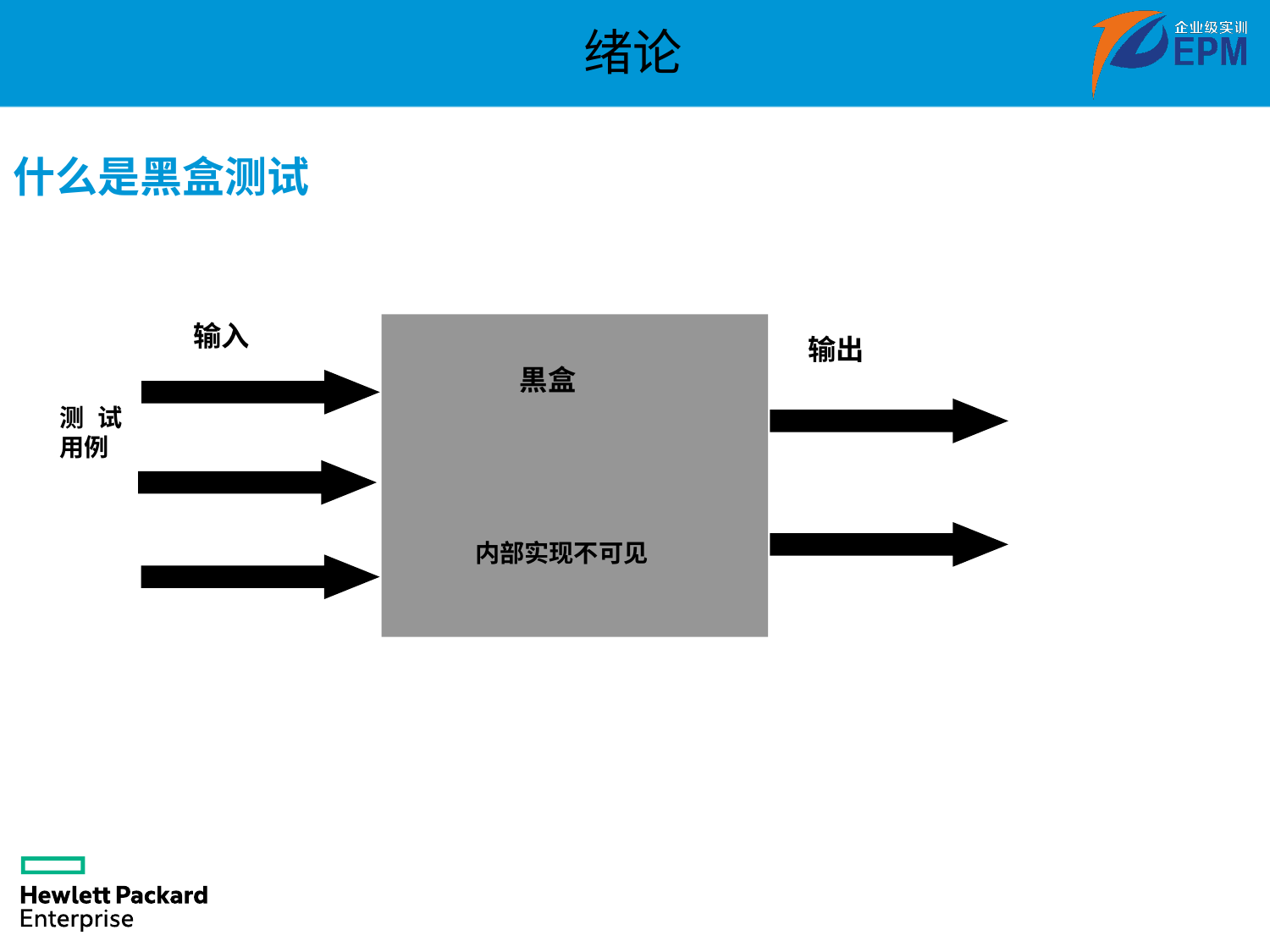

绪论
什么是黑盒测试

输入
输出
黒盒

测试用例

内部实现不可见